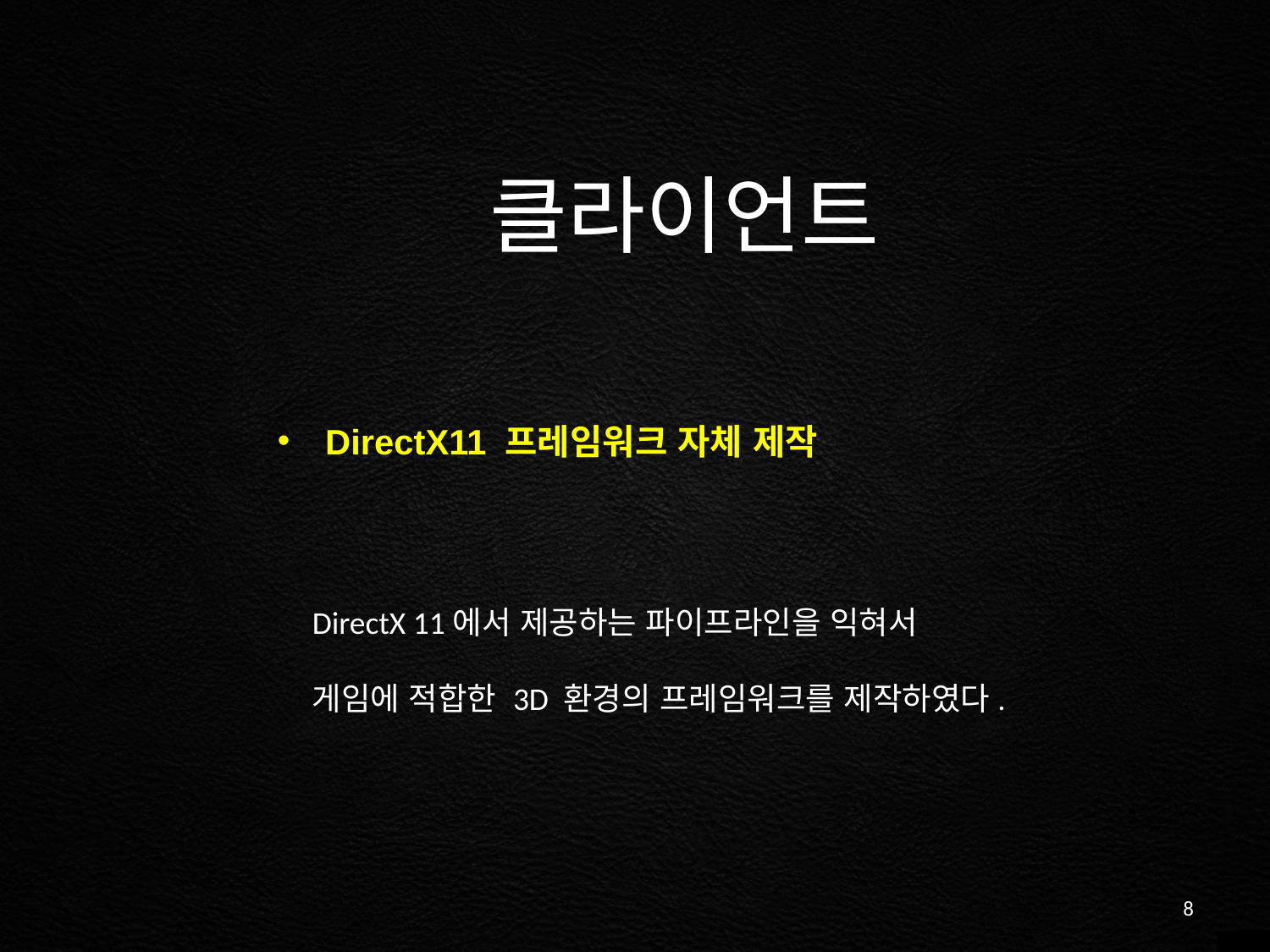

클라이언트

DirectX11 프레임워크 자체 제작

DirectX 11에서 제공하는 파이프라인을 익혀서

게임에 적합한 3D 환경의 프레임워크를 제작하였다.

8